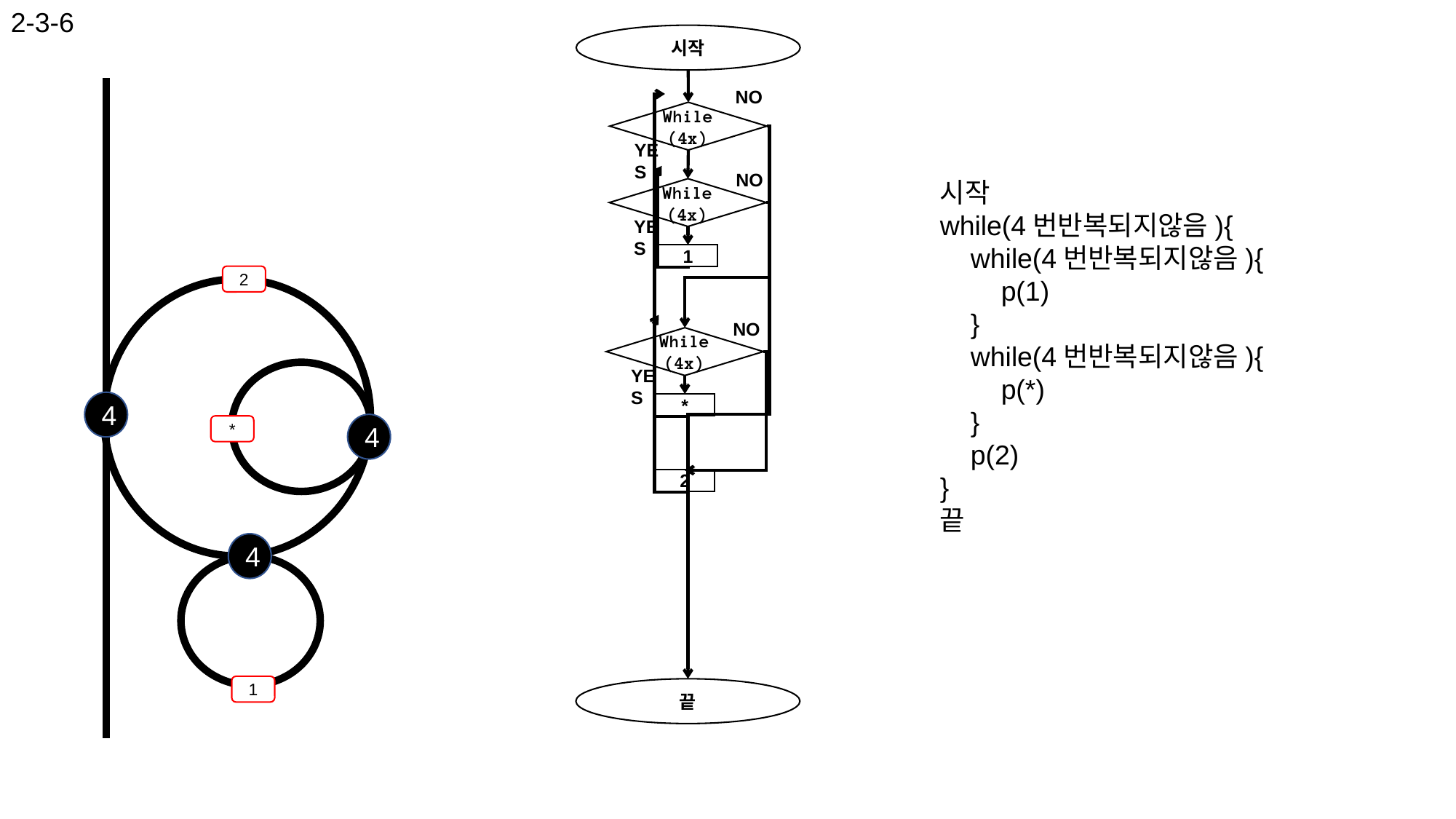

2-3-6
시작
NO
While(4x)
YES
NO
시작
while(4번반복되지않음){
    while(4번반복되지않음){
        p(1)
    }
    while(4번반복되지않음){
        p(*)
    }
    p(2)
}
끝
While(4x)
YES
1
2

NO
While(4x)
YES

4
*
4
*
2
4

1
끝